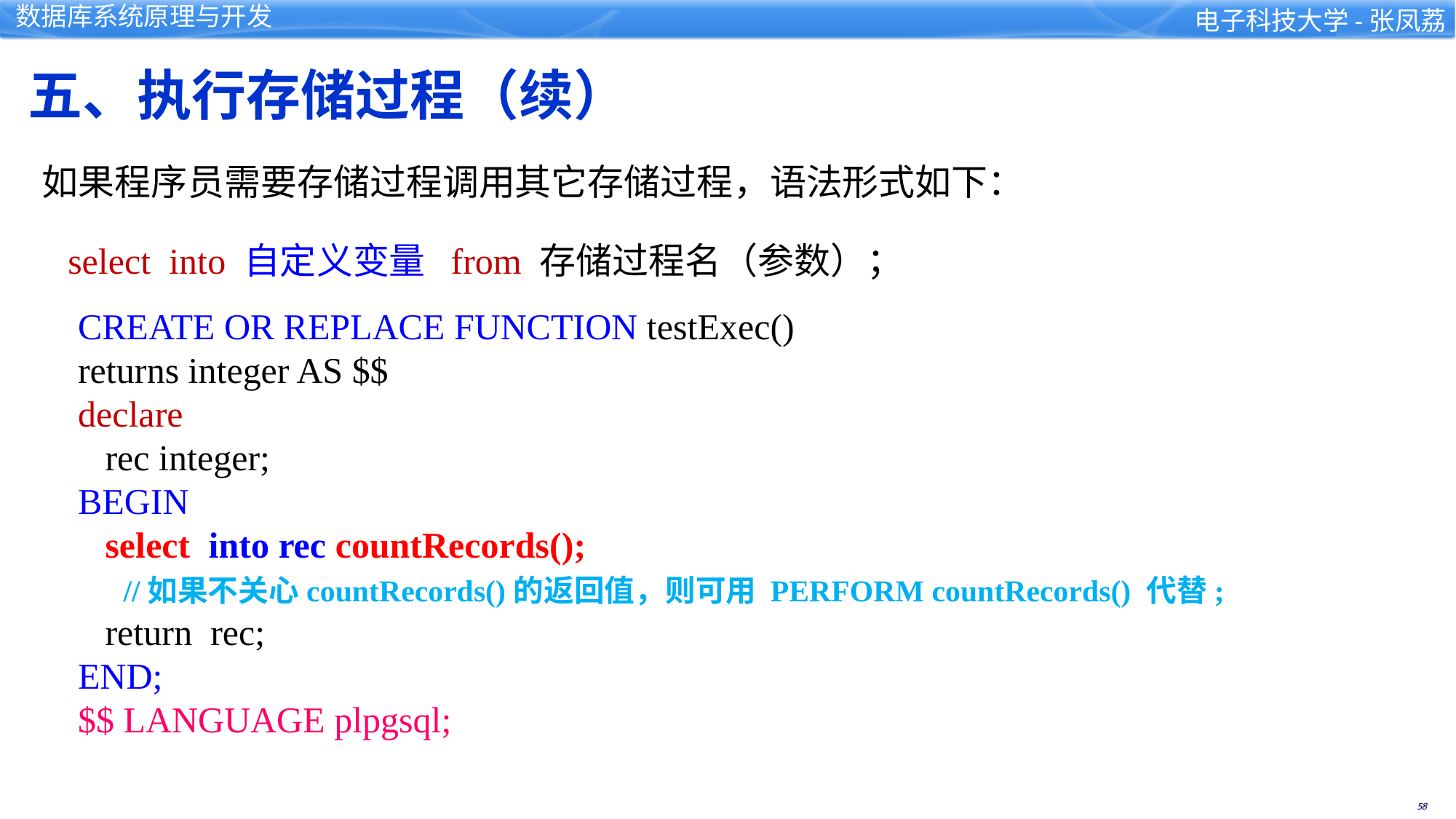

五、执行存储过程（续）
如果程序员需要存储过程调用其它存储过程，语法形式如下：
select  into 自定义变量  from 存储过程名（参数）；
CREATE OR REPLACE FUNCTION testExec()
returns integer AS $$
declare
   rec integer;
BEGIN
   select  into rec countRecords();
     //如果不关心countRecords()的返回值，则可用 PERFORM countRecords() 代替;
   return  rec;
END;
$$ LANGUAGE plpgsql;